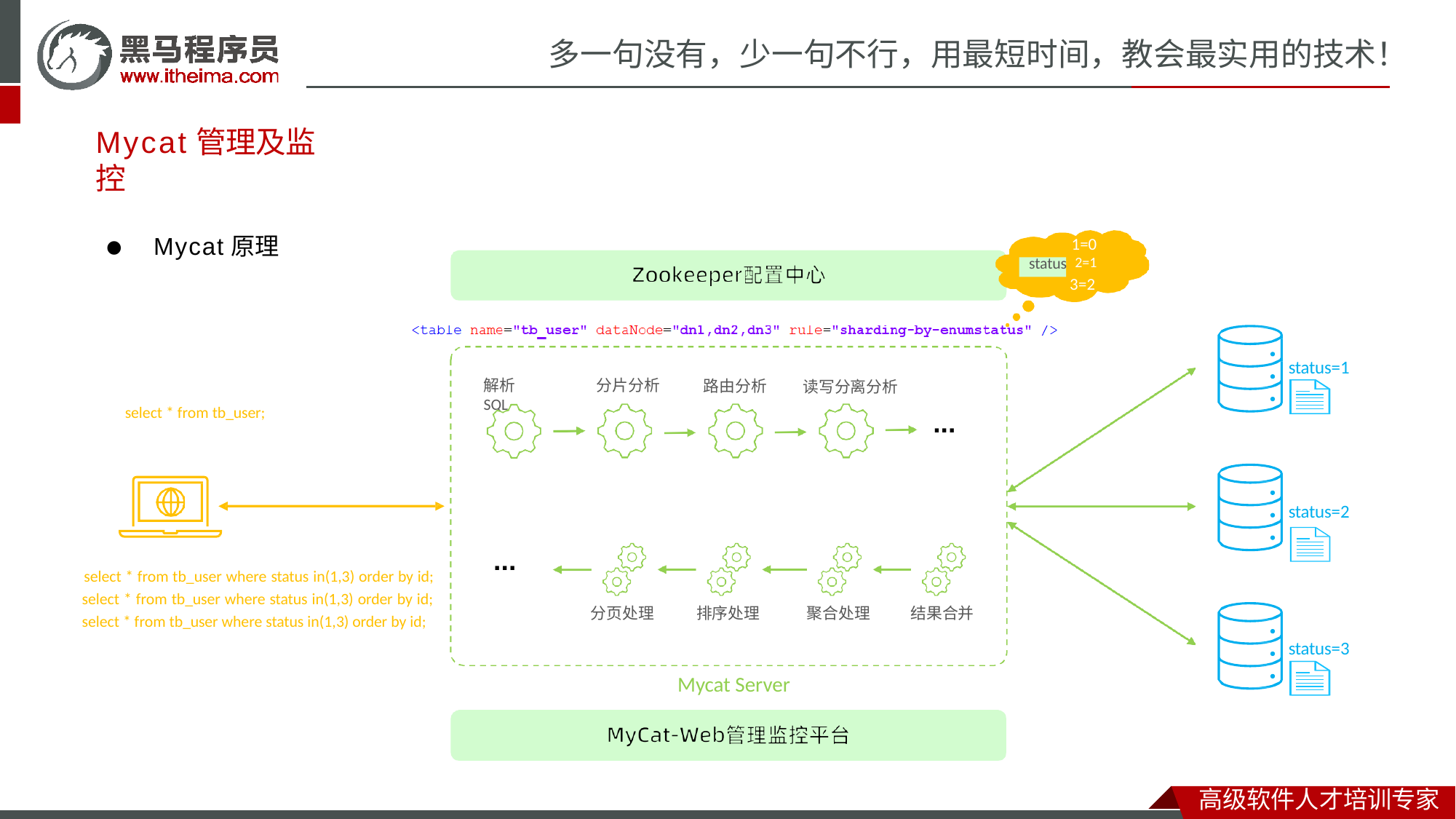

# 多一句没有，少一句不行，用最短时间，教会最实用的技术！

Mycat管理及监控
⚫	Mycat原理
1=0
status  2=1
3=2

status=1
解析SQL
分片分析
路由分析

读写分离分析

select * from tb_user;

...

status=2

...

select * from tb_user where status in(1,3) order by id;  select * from tb_user where status in(1,3) order by id;  select * from tb_user where status in(1,3) order by id;
分页处理
排序处理
聚合处理
结果合并

status=3

Mycat Server

高级软件人才培训专家